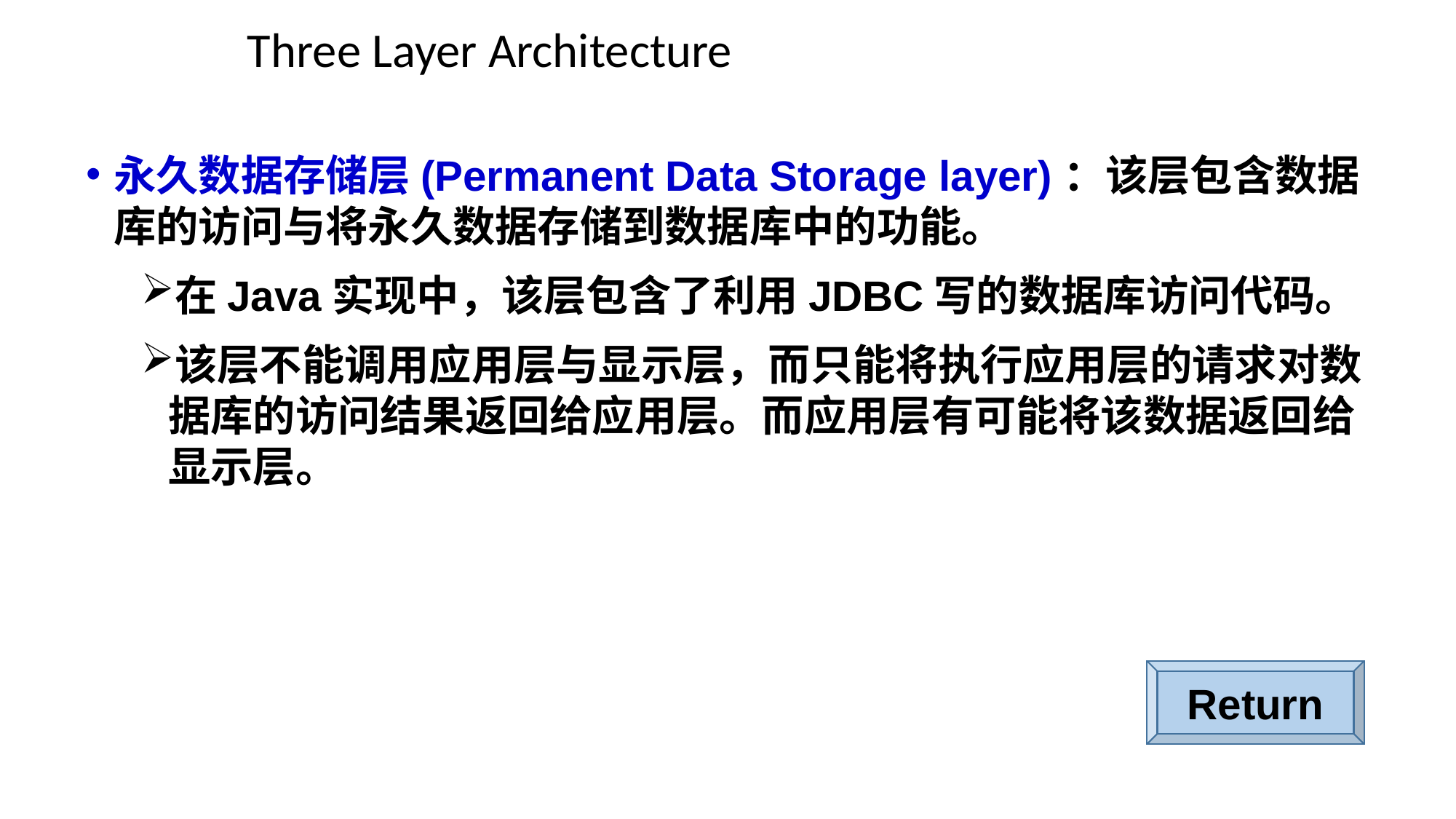

# Three Layer Architecture
永久数据存储层(Permanent Data Storage layer)：该层包含数据库的访问与将永久数据存储到数据库中的功能。
在Java实现中，该层包含了利用JDBC写的数据库访问代码。
该层不能调用应用层与显示层，而只能将执行应用层的请求对数据库的访问结果返回给应用层。而应用层有可能将该数据返回给显示层。

Return